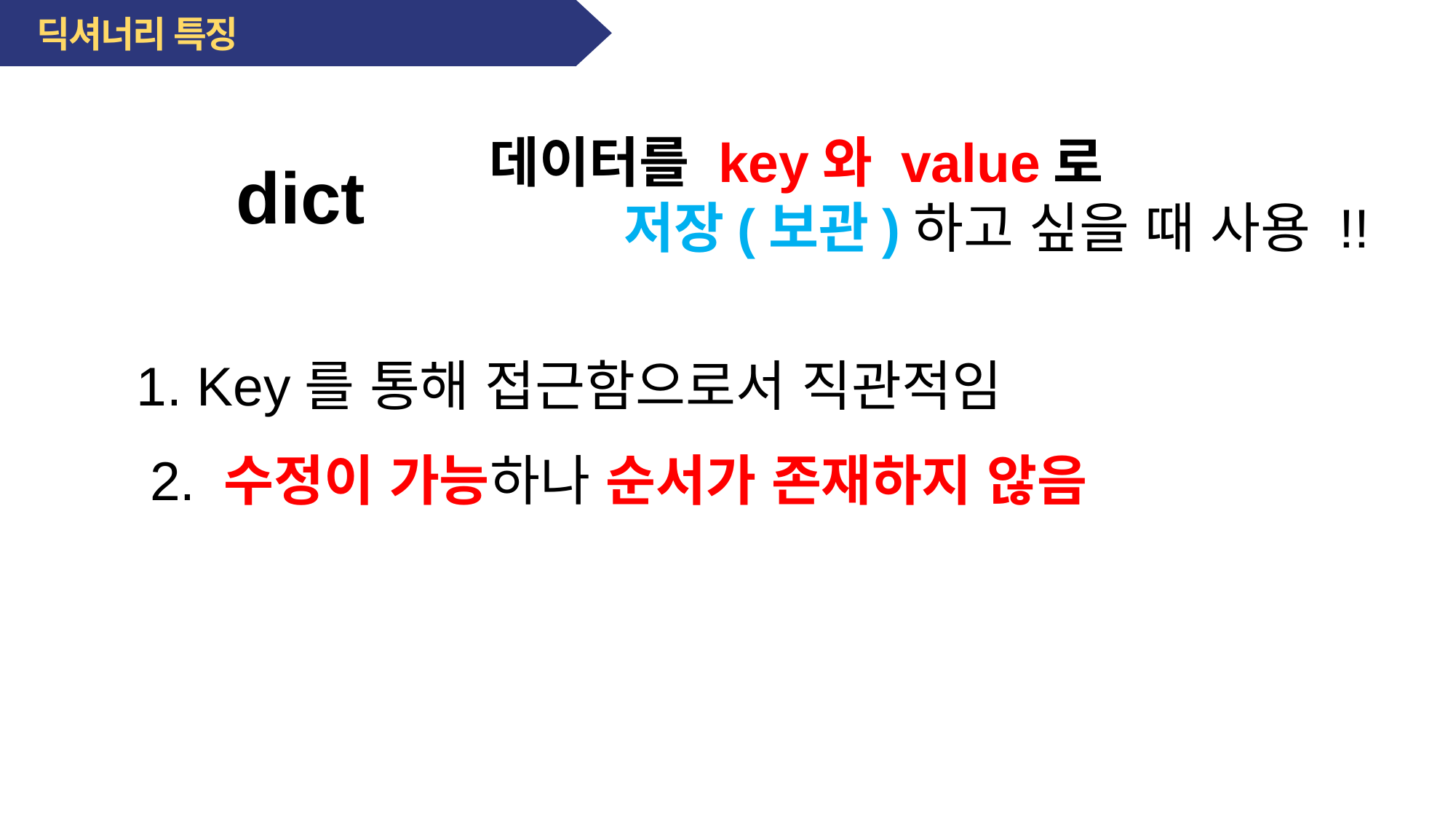

딕셔너리 특징
데이터를 key와 value로
        저장(보관)하고 싶을 때 사용 !!
dict
1. Key를 통해 접근함으로서 직관적임
2. 수정이 가능하나 순서가 존재하지 않음